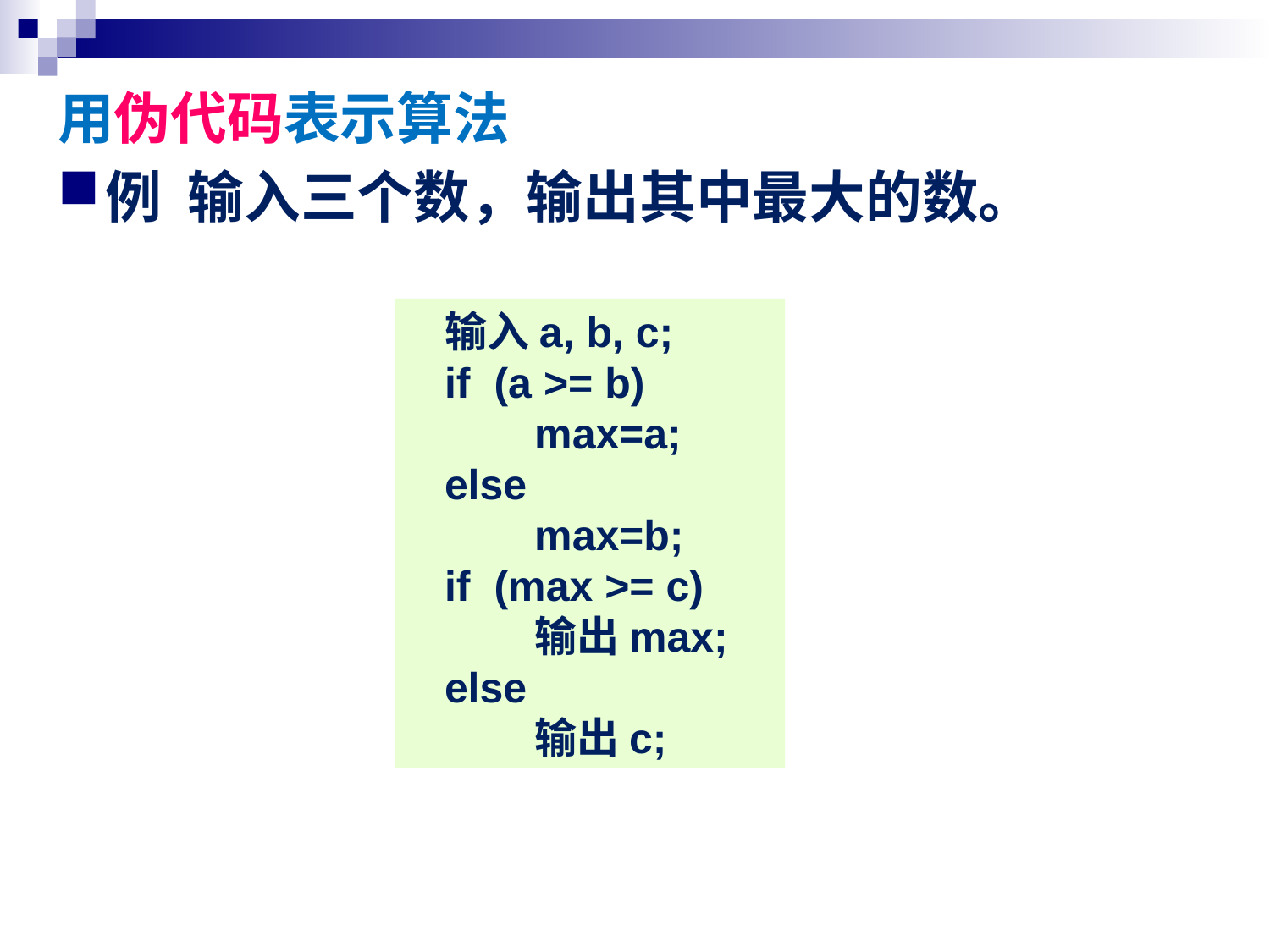

用伪代码表示算法
例  输入三个数，输出其中最大的数。
输入a, b, c;
if  (a >= b)
	max=a;
else
	max=b;
if  (max >= c)
	输出max;
else
	输出c;
4